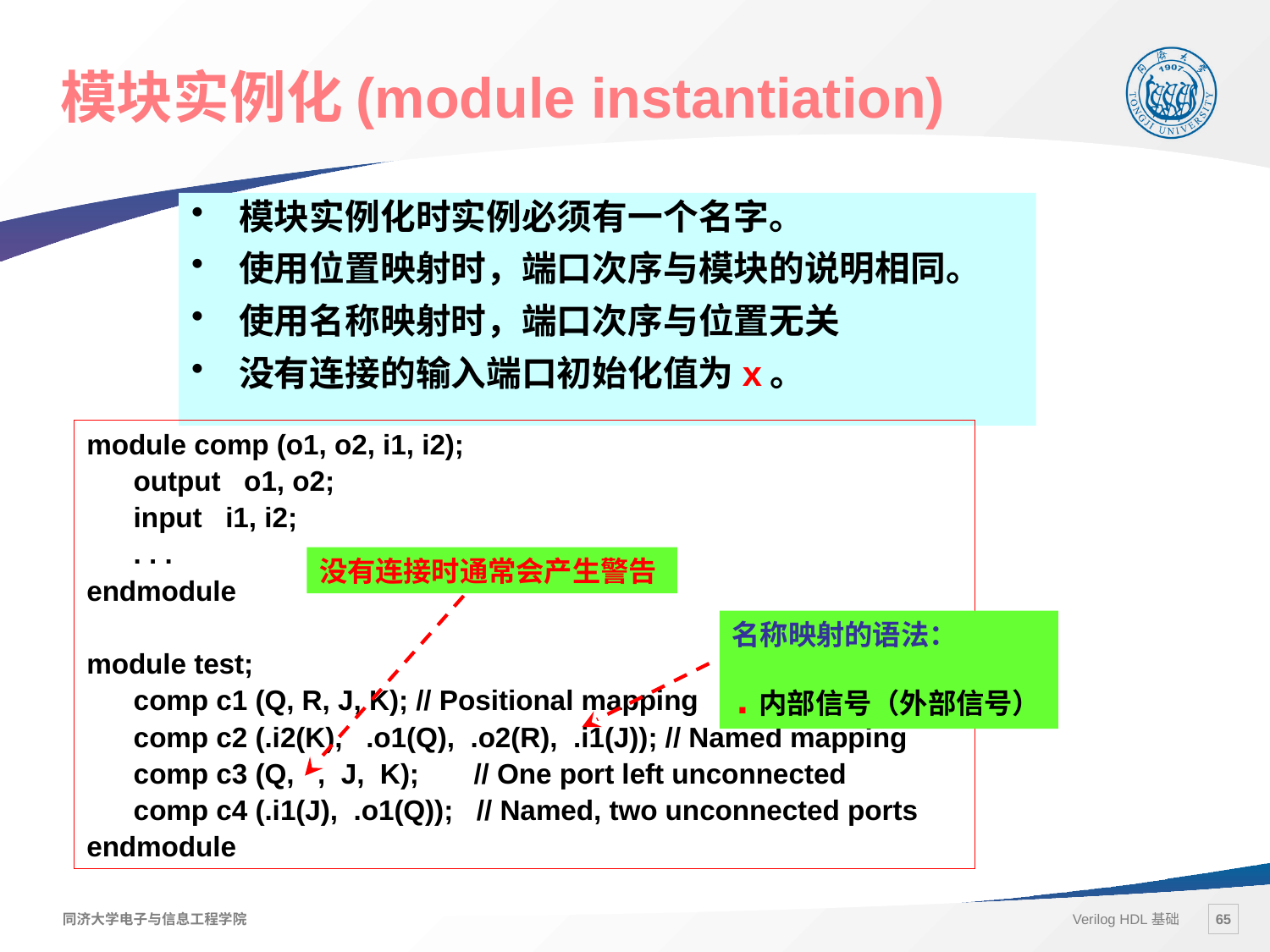

# 模块实例化(module instantiation)
模块实例化时实例必须有一个名字。
使用位置映射时，端口次序与模块的说明相同。
使用名称映射时，端口次序与位置无关
没有连接的输入端口初始化值为x。
module comp (o1, o2, i1, i2);
      output   o1, o2;
      input   i1, i2;
      . . .
endmodule

module test;
      comp c1 (Q, R, J, K); // Positional mapping
      comp c2 (.i2(K),   .o1(Q),  .o2(R),  .i1(J)); // Named mapping
      comp c3 (Q,   ,  J,  K);       // One port left unconnected
      comp c4 (.i1(J),  .o1(Q));   // Named, two unconnected ports
endmodule
没有连接时通常会产生警告

名称映射的语法：
.内部信号（外部信号）